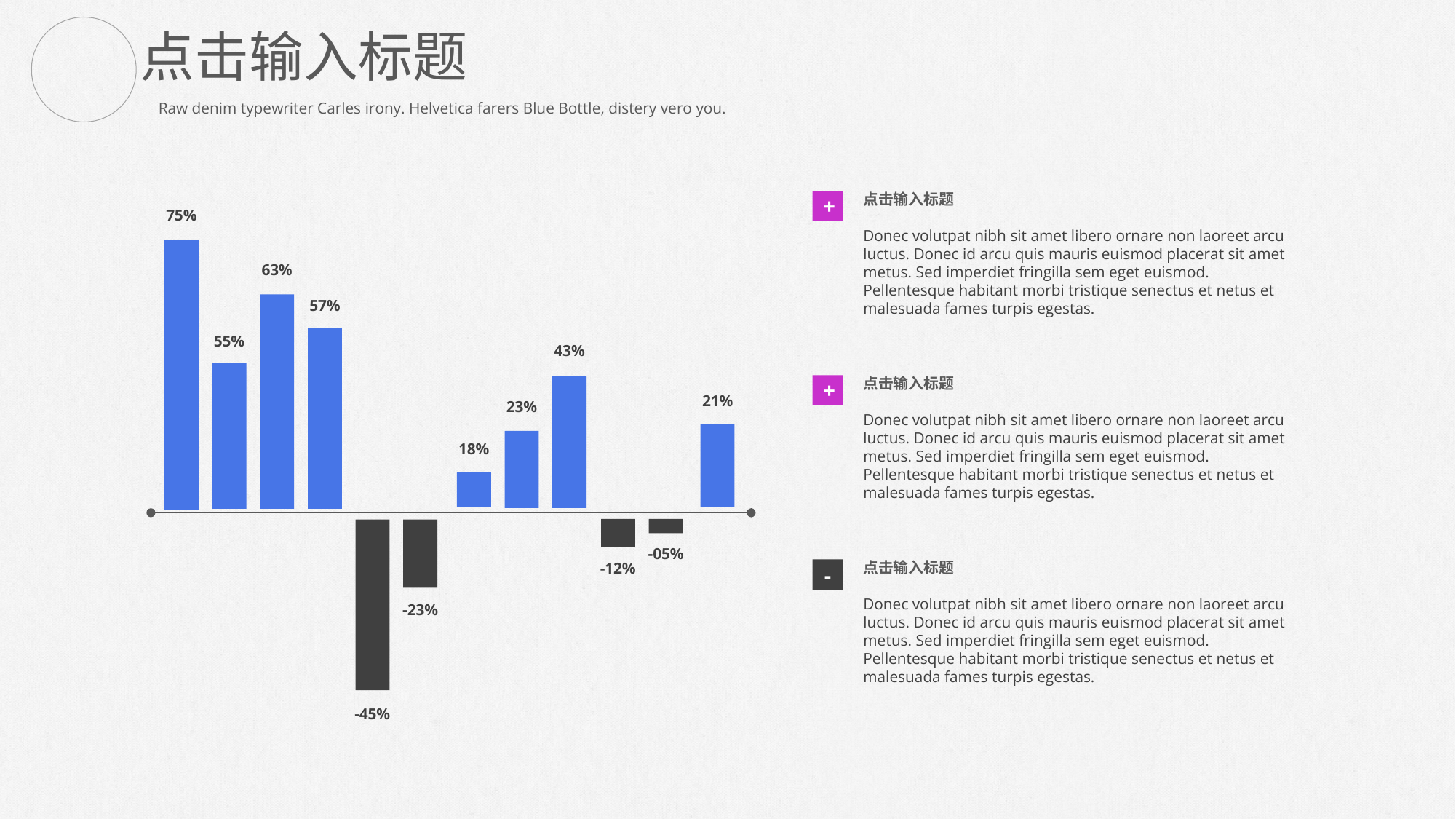

点击输入标题
Raw denim typewriter Carles irony. Helvetica farers Blue Bottle, distery vero you.
点击输入标题

Donec volutpat nibh sit amet libero ornare non laoreet arcu luctus. Donec id arcu quis mauris euismod placerat sit amet metus. Sed imperdiet fringilla sem eget euismod. Pellentesque habitant morbi tristique senectus et netus et malesuada fames turpis egestas.
+
75%

63%
57%

55%

43%

点击输入标题

Donec volutpat nibh sit amet libero ornare non laoreet arcu luctus. Donec id arcu quis mauris euismod placerat sit amet metus. Sed imperdiet fringilla sem eget euismod. Pellentesque habitant morbi tristique senectus et netus et malesuada fames turpis egestas.
+

21%
23%

18%

-05%
点击输入标题

Donec volutpat nibh sit amet libero ornare non laoreet arcu luctus. Donec id arcu quis mauris euismod placerat sit amet metus. Sed imperdiet fringilla sem eget euismod. Pellentesque habitant morbi tristique senectus et netus et malesuada fames turpis egestas.
-12%
-
-23%
-45%